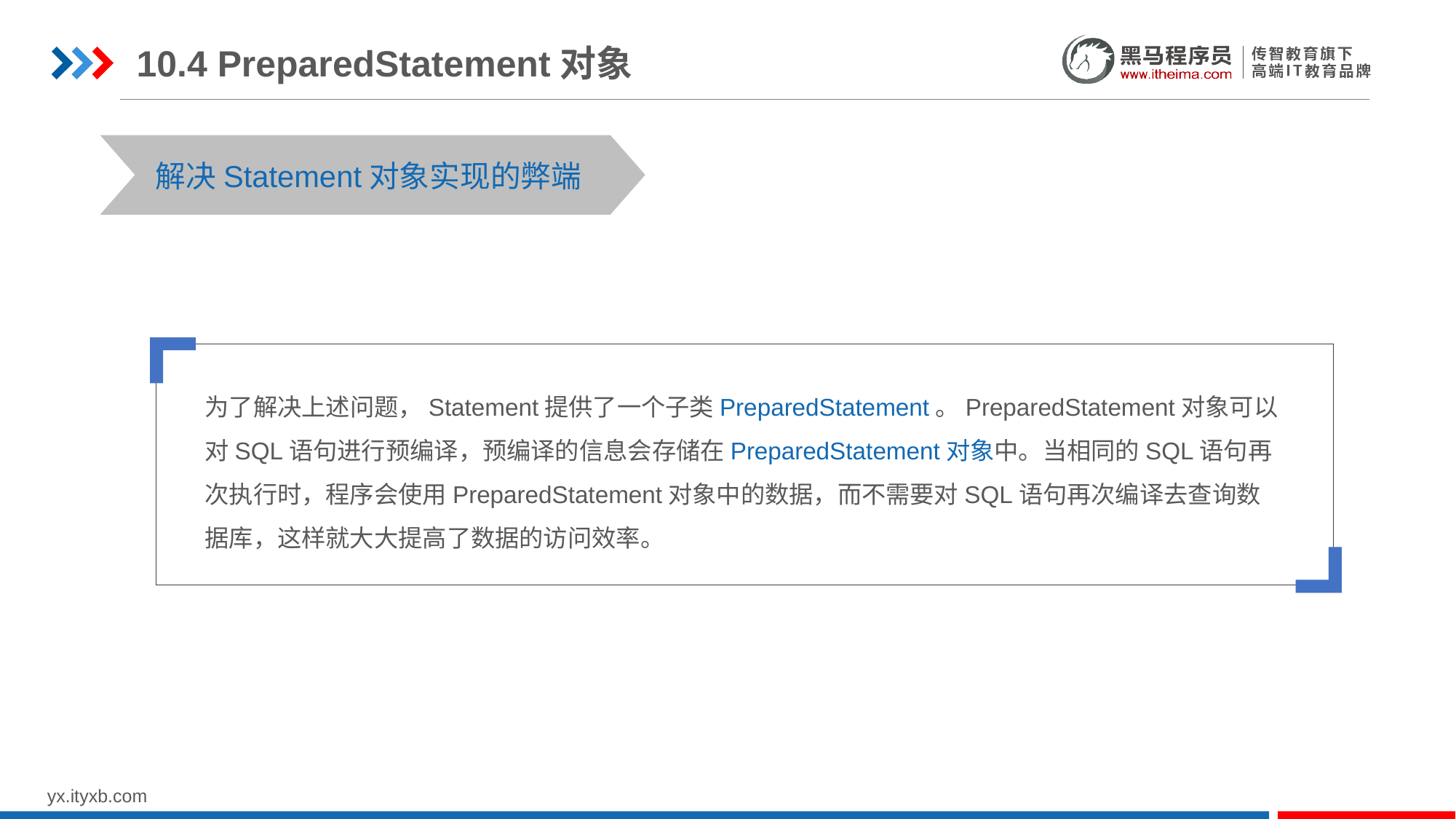

10.4 PreparedStatement对象

STEP  03
解决Statement对象实现的弊端

为了解决上述问题，Statement提供了一个子类PreparedStatement。PreparedStatement对象可以对SQL语句进行预编译，预编译的信息会存储在PreparedStatement对象中。当相同的SQL语句再次执行时，程序会使用PreparedStatement对象中的数据，而不需要对SQL语句再次编译去查询数据库，这样就大大提高了数据的访问效率。